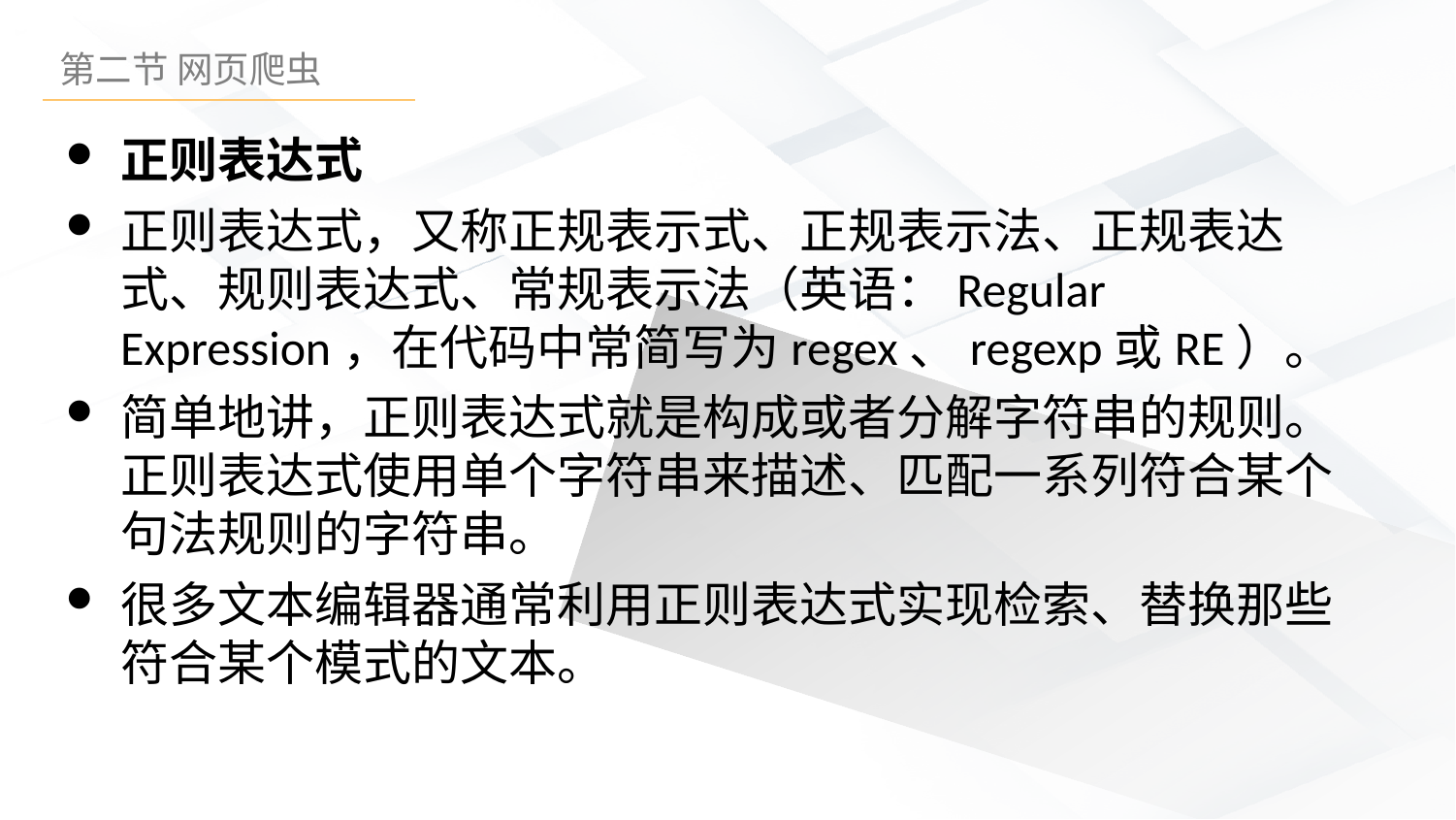

正则表达式
正则表达式，又称正规表示式、正规表示法、正规表达式、规则表达式、常规表示法（英语：Regular Expression，在代码中常简写为regex、regexp或RE）。
简单地讲，正则表达式就是构成或者分解字符串的规则。正则表达式使用单个字符串来描述、匹配一系列符合某个句法规则的字符串。
很多文本编辑器通常利用正则表达式实现检索、替换那些符合某个模式的文本。